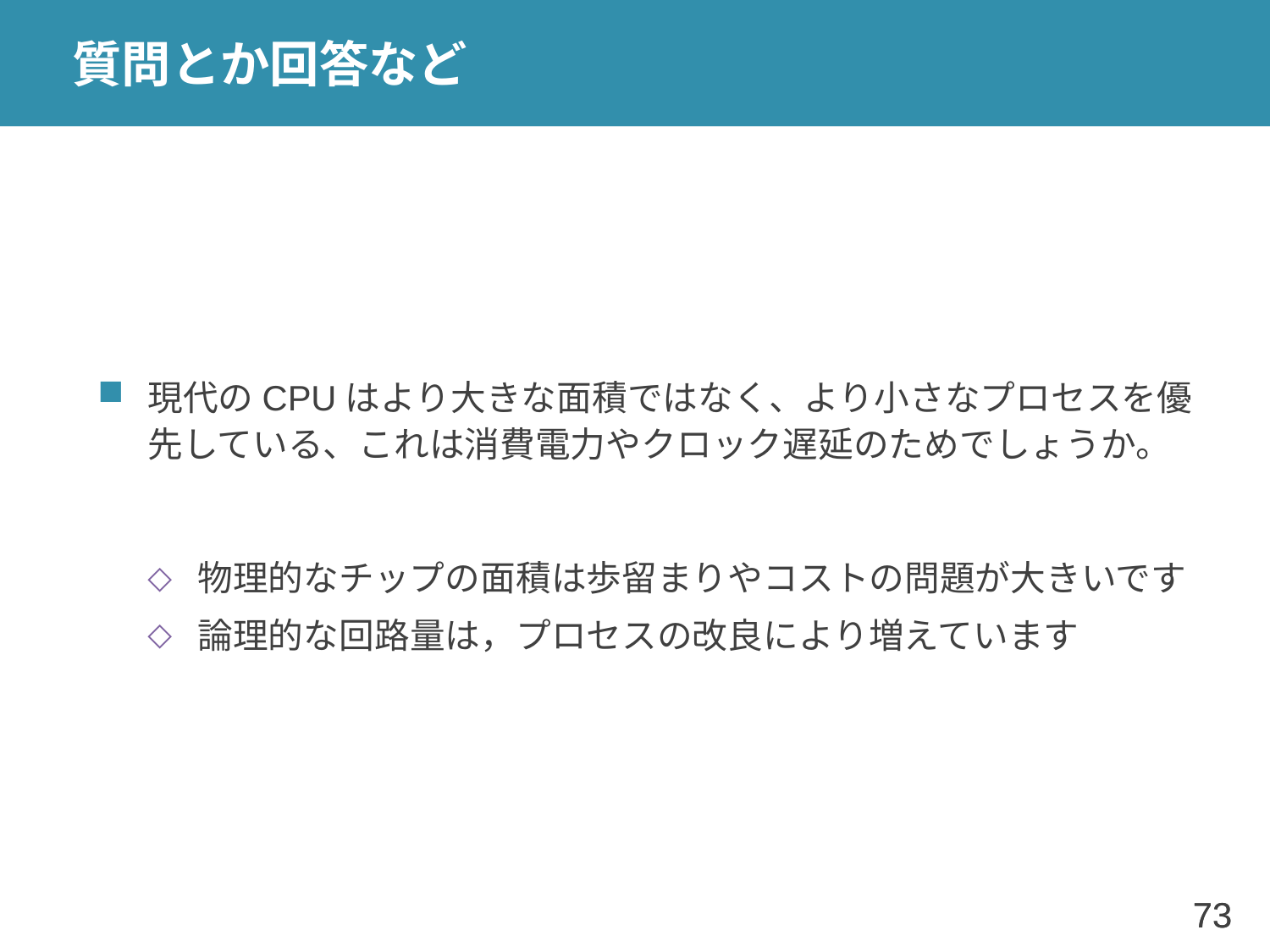

# 質問とか回答など
現代のCPUはより大きな面積ではなく、より小さなプロセスを優先している、これは消費電力やクロック遅延のためでしょうか。

物理的なチップの面積は歩留まりやコストの問題が大きいです
論理的な回路量は，プロセスの改良により増えています